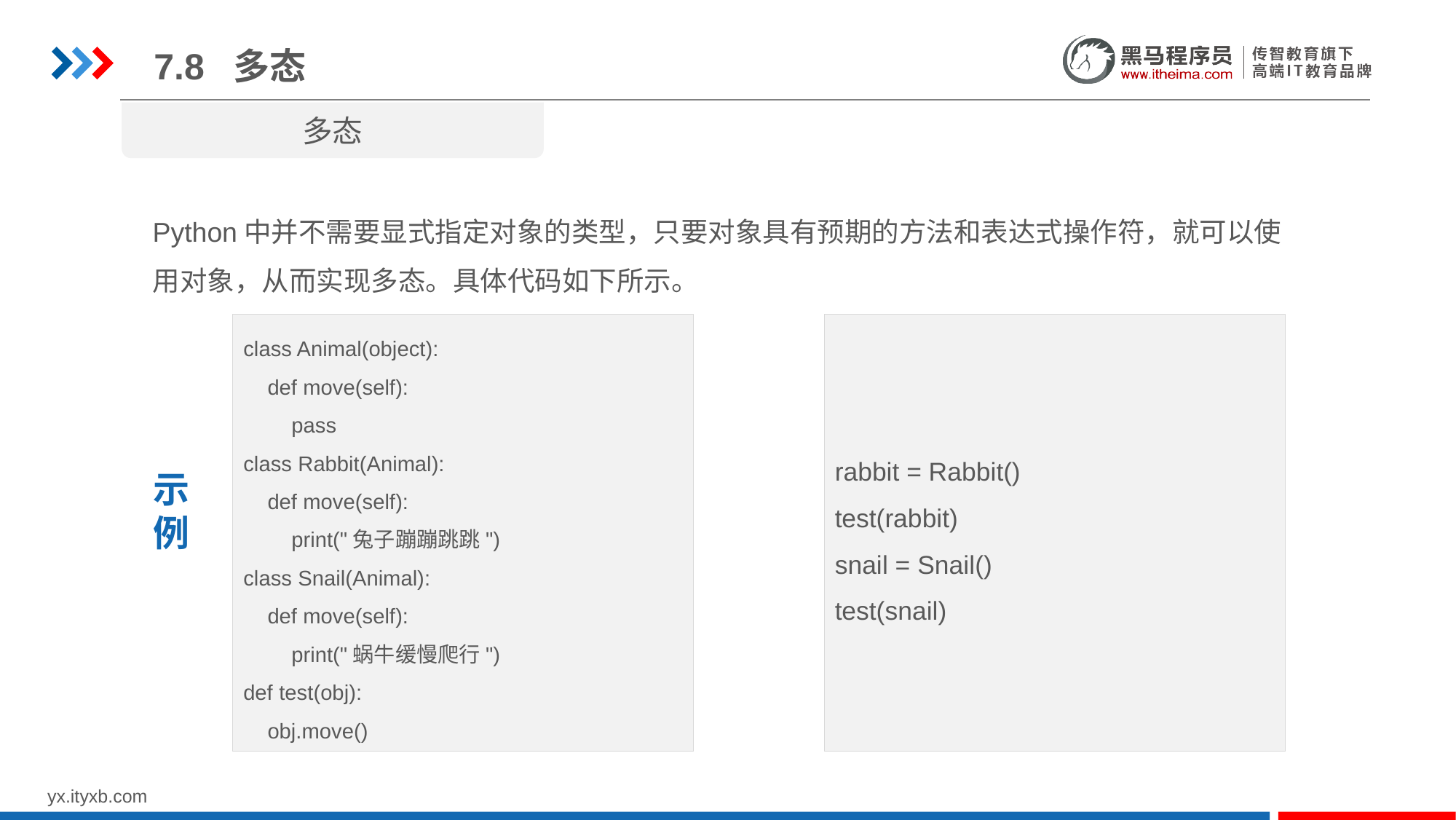

7.8  多态

多态
Python中并不需要显式指定对象的类型，只要对象具有预期的方法和表达式操作符，就可以使用对象，从而实现多态。具体代码如下所示。
class Animal(object):
    def move(self):
        pass
class Rabbit(Animal):
    def move(self):
        print("兔子蹦蹦跳跳")
class Snail(Animal):
    def move(self):
        print("蜗牛缓慢爬行")
def test(obj):
    obj.move()
rabbit = Rabbit()
test(rabbit)
snail = Snail()
test(snail)
示
例